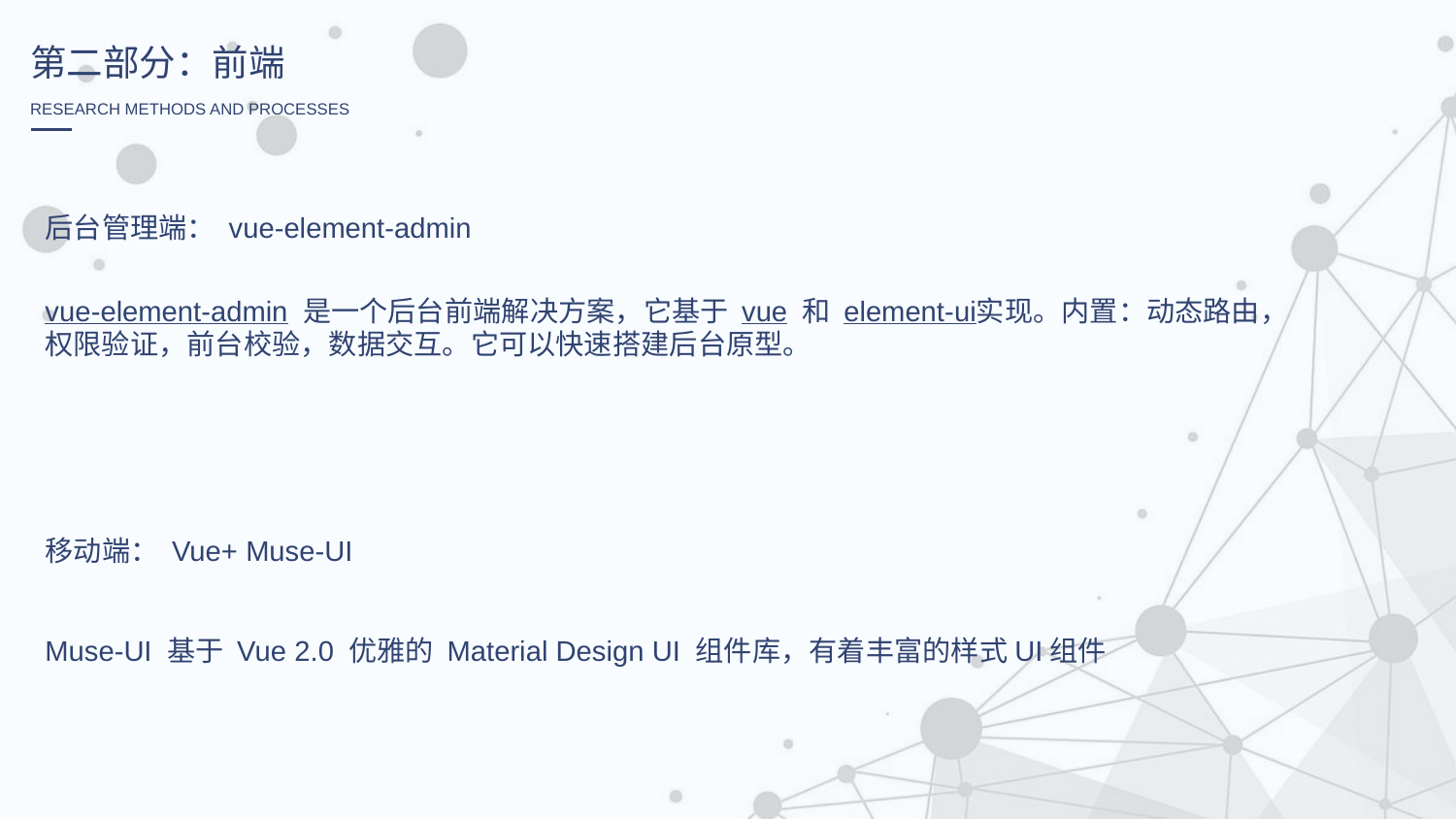

第二部分：前端
RESEARCH METHODS AND PROCESSES
后台管理端： vue-element-admin
vue-element-admin 是一个后台前端解决方案，它基于 vue 和 element-ui实现。内置：动态路由，权限验证，前台校验，数据交互。它可以快速搭建后台原型。
移动端： Vue+ Muse-UI
Muse-UI 基于 Vue 2.0 优雅的 Material Design UI 组件库，有着丰富的样式UI组件